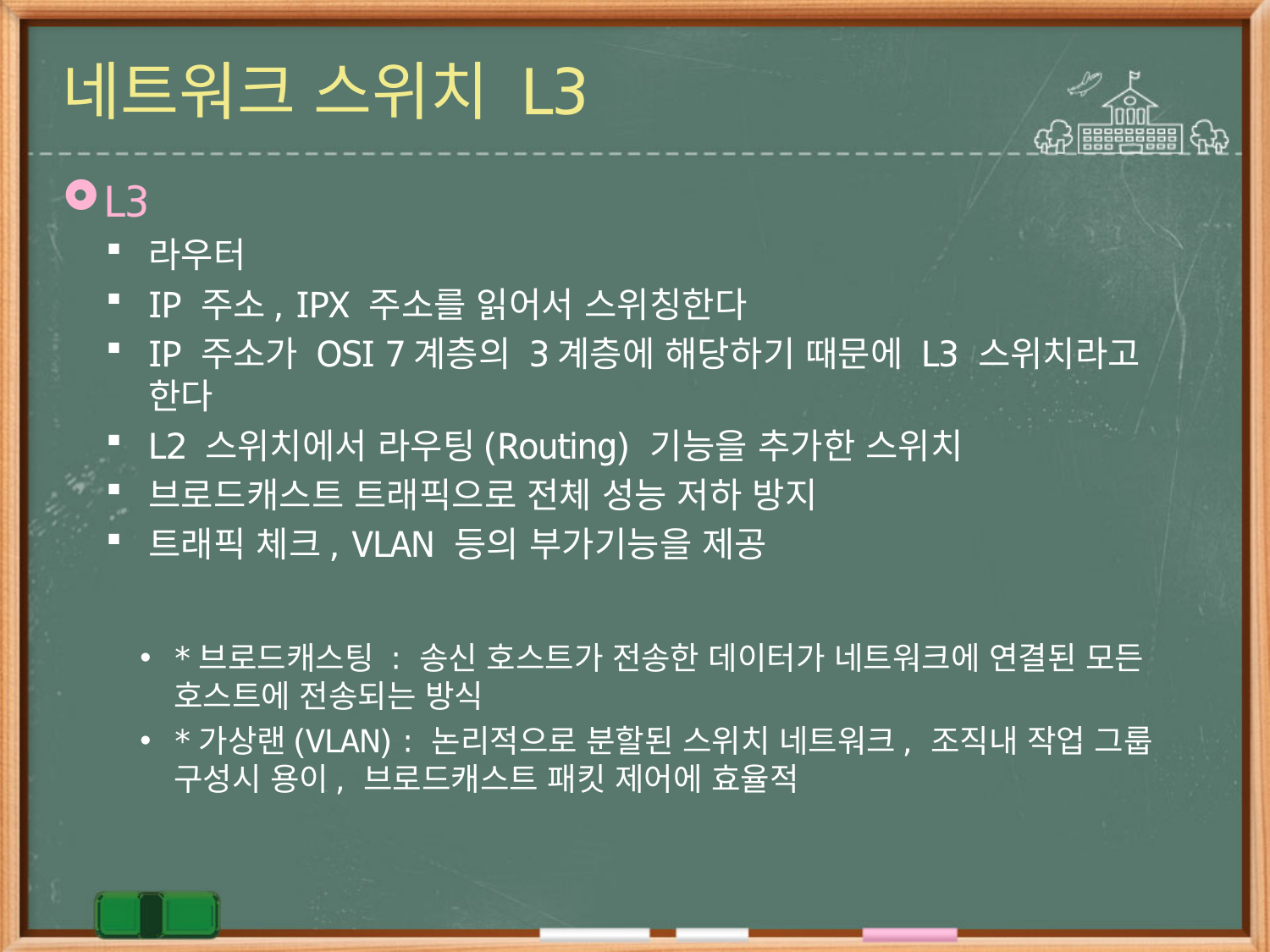

# 네트워크 스위치 L3
L3
라우터
IP 주소, IPX 주소를 읽어서 스위칭한다
IP 주소가 OSI 7계층의 3계층에 해당하기 때문에 L3 스위치라고 한다
L2 스위치에서 라우팅(Routing) 기능을 추가한 스위치
브로드캐스트 트래픽으로 전체 성능 저하 방지
트래픽 체크, VLAN 등의 부가기능을 제공

*브로드캐스팅 : 송신 호스트가 전송한 데이터가 네트워크에 연결된 모든 호스트에 전송되는 방식
*가상랜(VLAN) : 논리적으로 분할된 스위치 네트워크, 조직내 작업 그룹 구성시 용이, 브로드캐스트 패킷 제어에 효율적